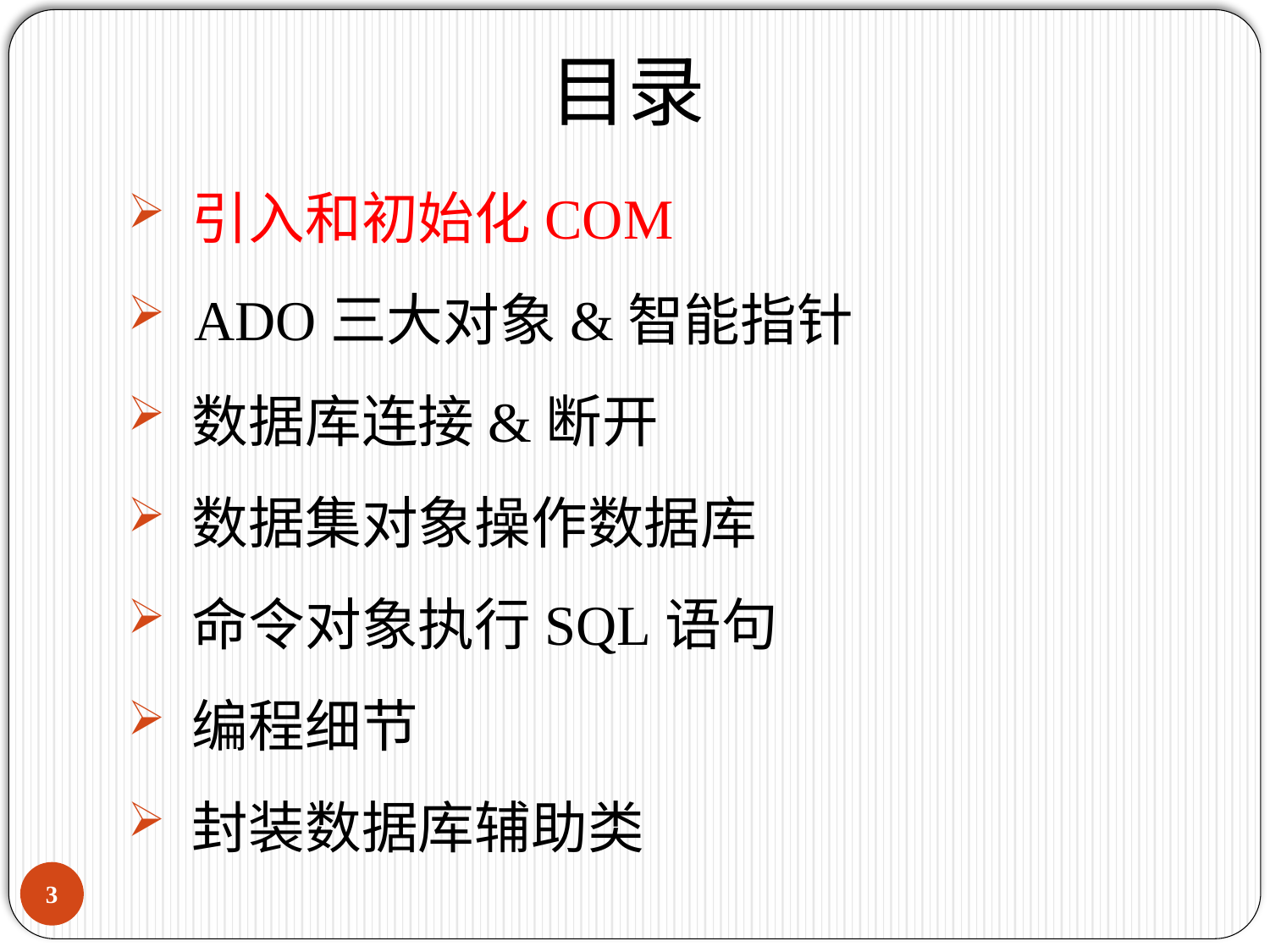

目录
 引入和初始化COM
  ADO三大对象&智能指针
 数据库连接&断开
 数据集对象操作数据库
 命令对象执行SQL语句
 编程细节
 封装数据库辅助类
3